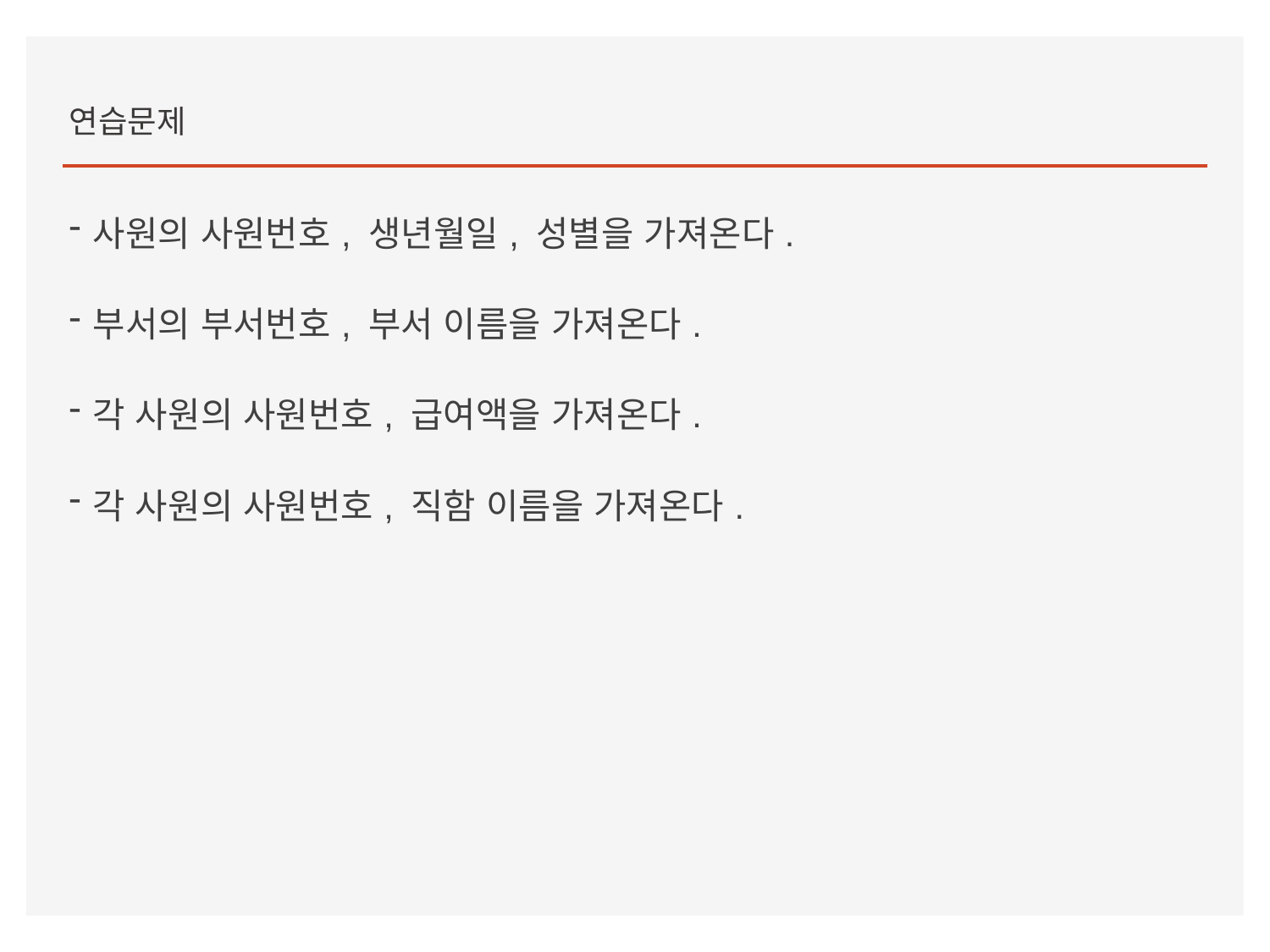

연습문제
사원의 사원번호, 생년월일, 성별을 가져온다.
부서의 부서번호, 부서 이름을 가져온다.
각 사원의 사원번호, 급여액을 가져온다.
각 사원의 사원번호, 직함 이름을 가져온다.